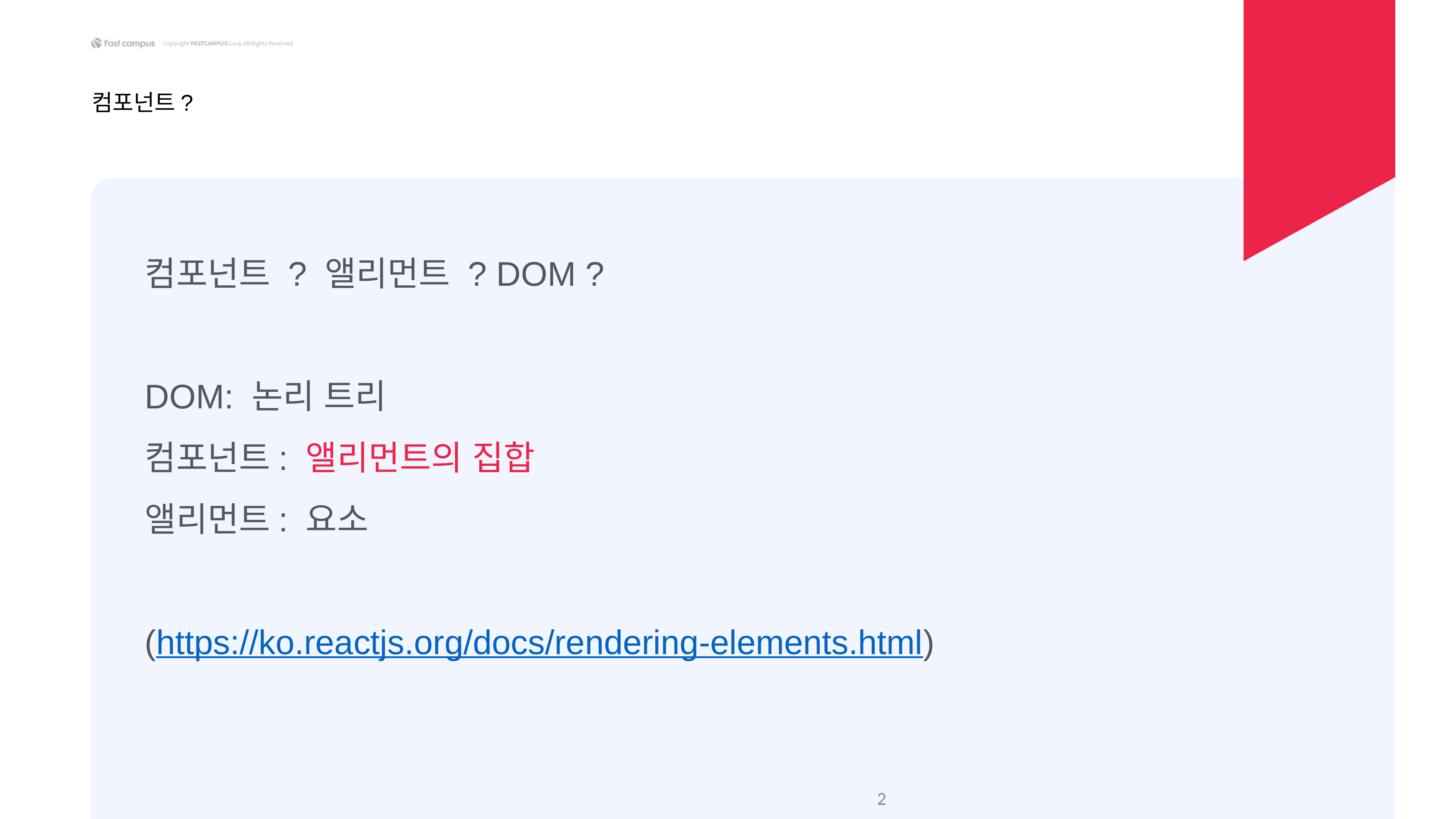

컴포넌트?
컴포넌트 ? 앨리먼트 ? DOM ?

DOM: 논리 트리
컴포넌트: 앨리먼트의 집합
앨리먼트: 요소

(https://ko.reactjs.org/docs/rendering-elements.html)
2